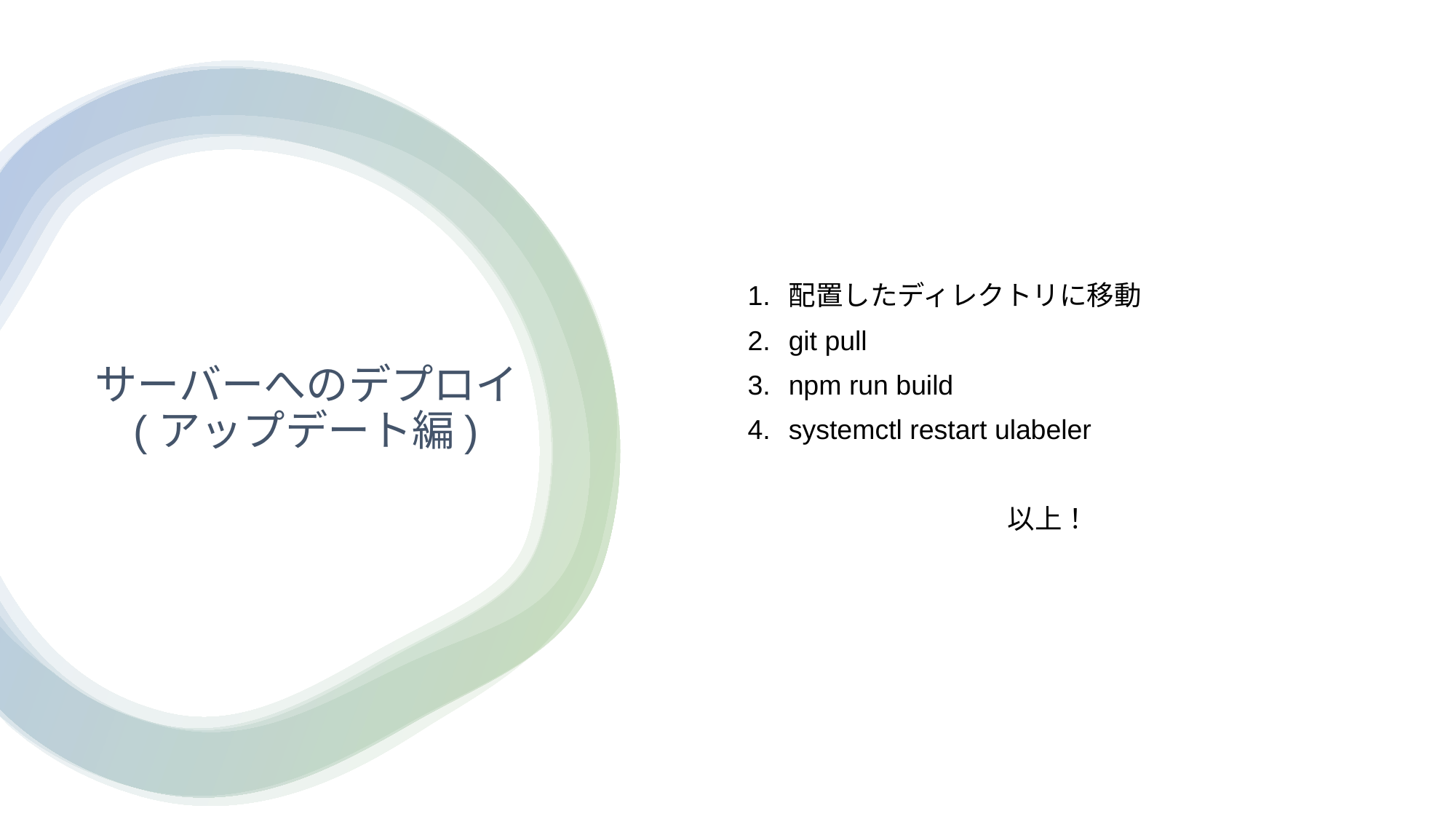

配置したディレクトリに移動
git pull
npm run build
systemctl restart ulabeler

以上！
# サーバーへのデプロイ (アップデート編)